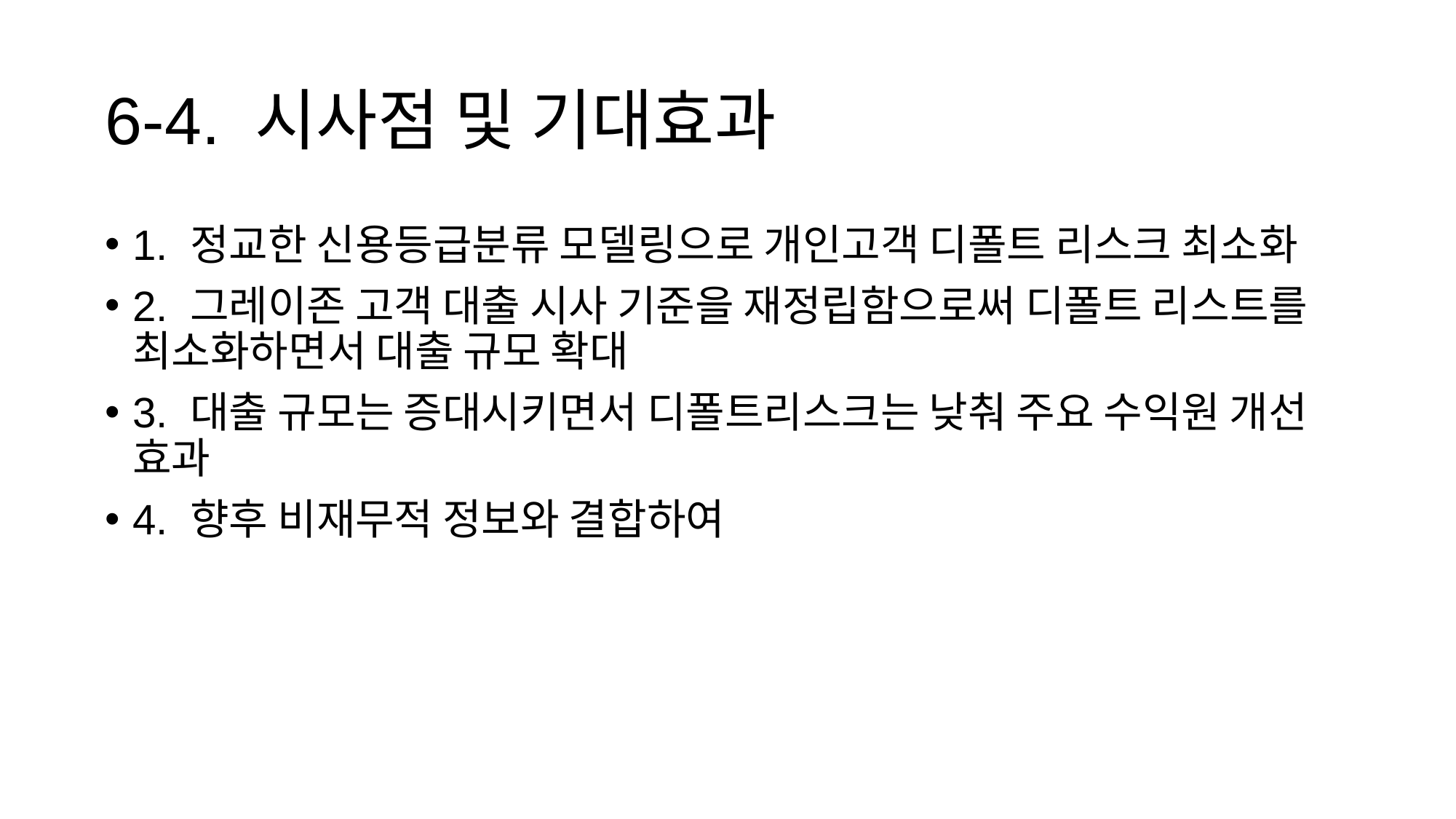

# 6-4. 시사점 및 기대효과
1. 정교한 신용등급분류 모델링으로 개인고객 디폴트 리스크 최소화
2. 그레이존 고객 대출 시사 기준을 재정립함으로써 디폴트 리스트를 최소화하면서 대출 규모 확대
3. 대출 규모는 증대시키면서 디폴트리스크는 낮춰 주요 수익원 개선 효과
4. 향후 비재무적 정보와 결합하여